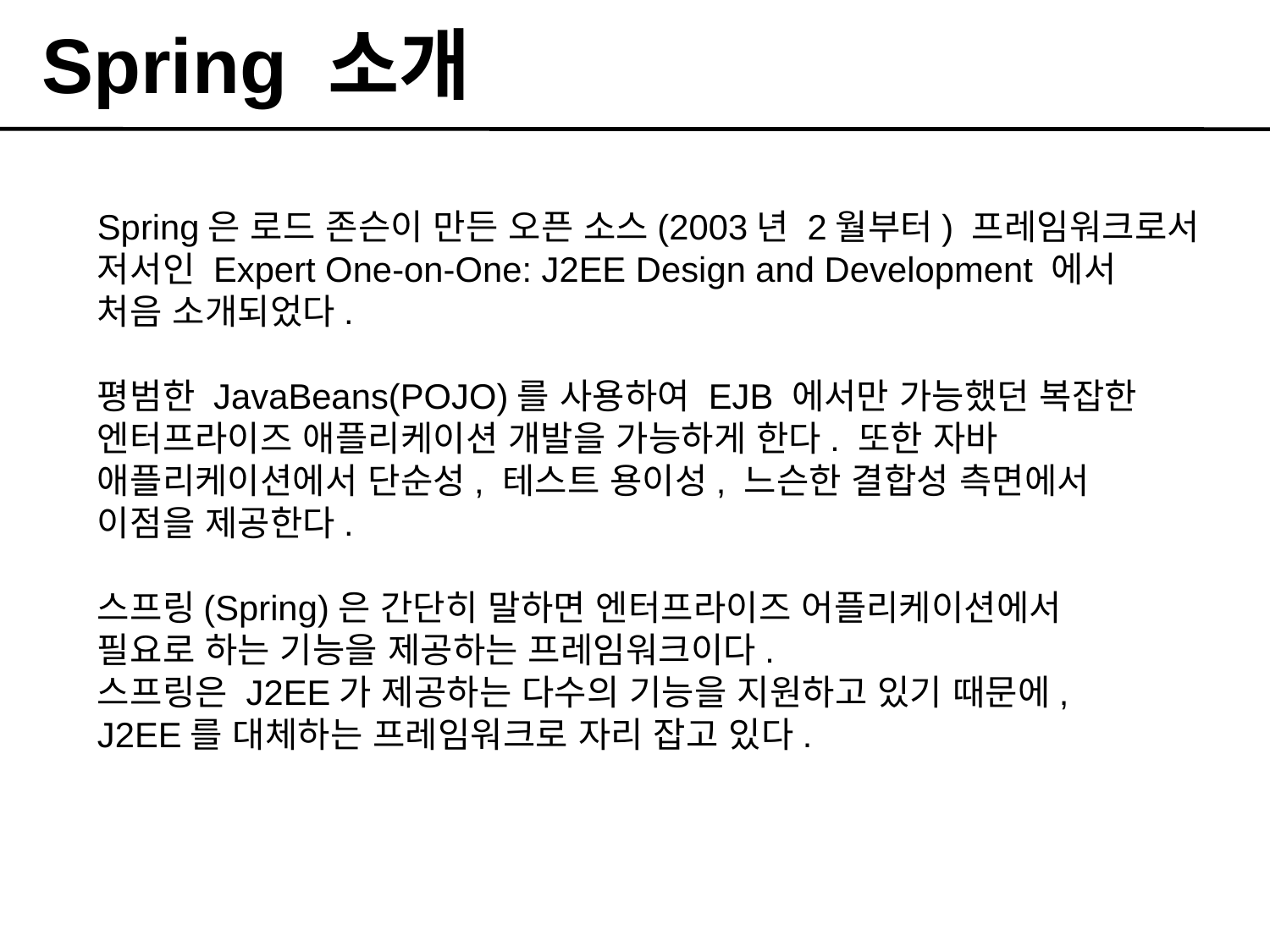

Spring 소개
Spring은 로드 존슨이 만든 오픈 소스(2003년 2월부터) 프레임워크로서
저서인 Expert One-on-One: J2EE Design and Development 에서
처음 소개되었다.

평범한 JavaBeans(POJO)를 사용하여 EJB 에서만 가능했던 복잡한
엔터프라이즈 애플리케이션 개발을 가능하게 한다. 또한 자바
애플리케이션에서 단순성, 테스트 용이성, 느슨한 결합성 측면에서
이점을 제공한다.

스프링(Spring)은 간단히 말하면 엔터프라이즈 어플리케이션에서
필요로 하는 기능을 제공하는 프레임워크이다.
스프링은 J2EE가 제공하는 다수의 기능을 지원하고 있기 때문에,
J2EE를 대체하는 프레임워크로 자리 잡고 있다.